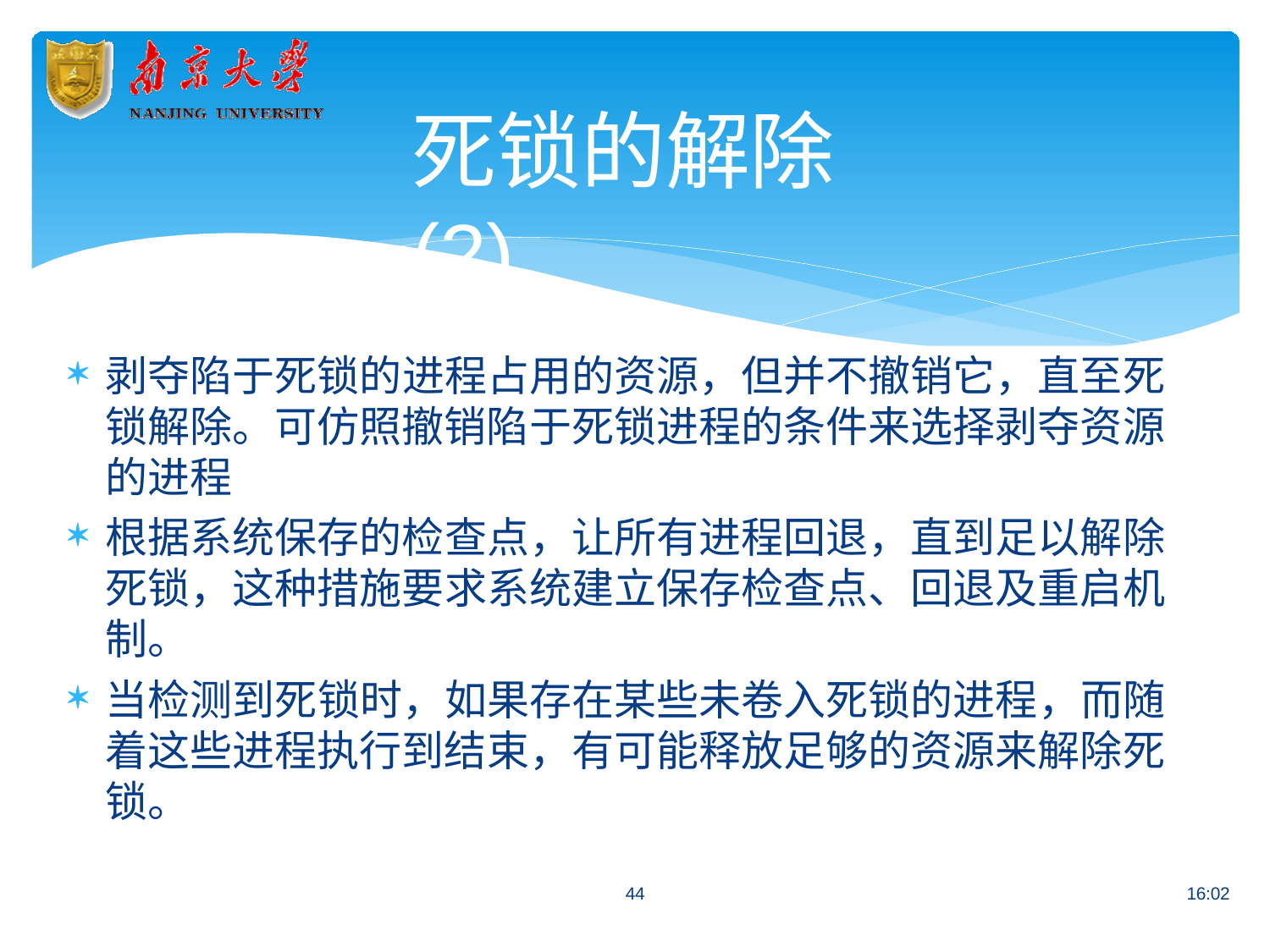

# 死锁的解除(2)

剥夺陷于死锁的进程占用的资源，但并不撤销它，直至死 锁解除。可仿照撤销陷于死锁进程的条件来选择剥夺资源 的进程
根据系统保存的检查点，让所有进程回退，直到足以解除 死锁，这种措施要求系统建立保存检查点、回退及重启机 制。
当检测到死锁时，如果存在某些未卷入死锁的进程，而随 着这些进程执行到结束，有可能释放足够的资源来解除死 锁。
44
16:02